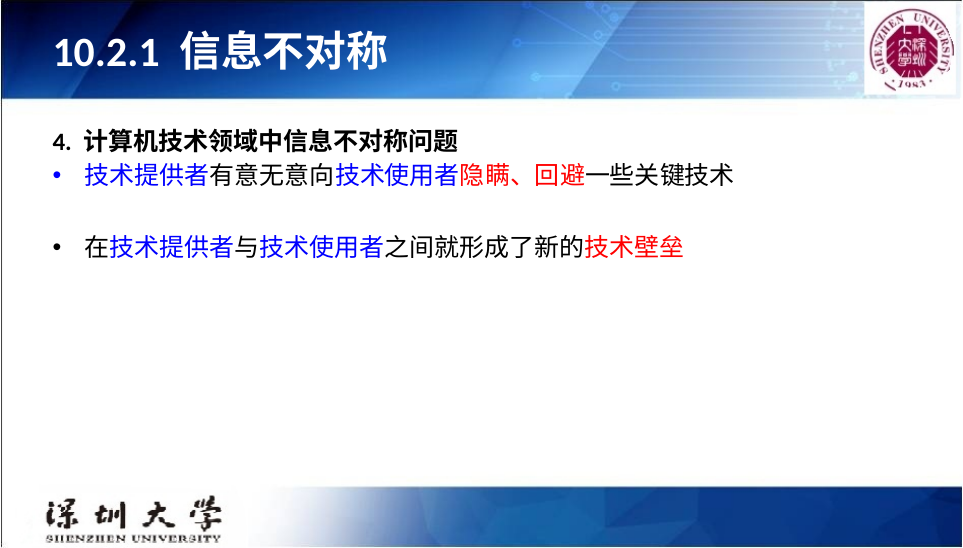

# 10.2.1 信息不对称
4. 计算机技术领域中信息不对称问题
技术提供者有意无意向技术使用者隐瞒、回避一些关键技术

在技术提供者与技术使用者之间就形成了新的技术壁垒
351